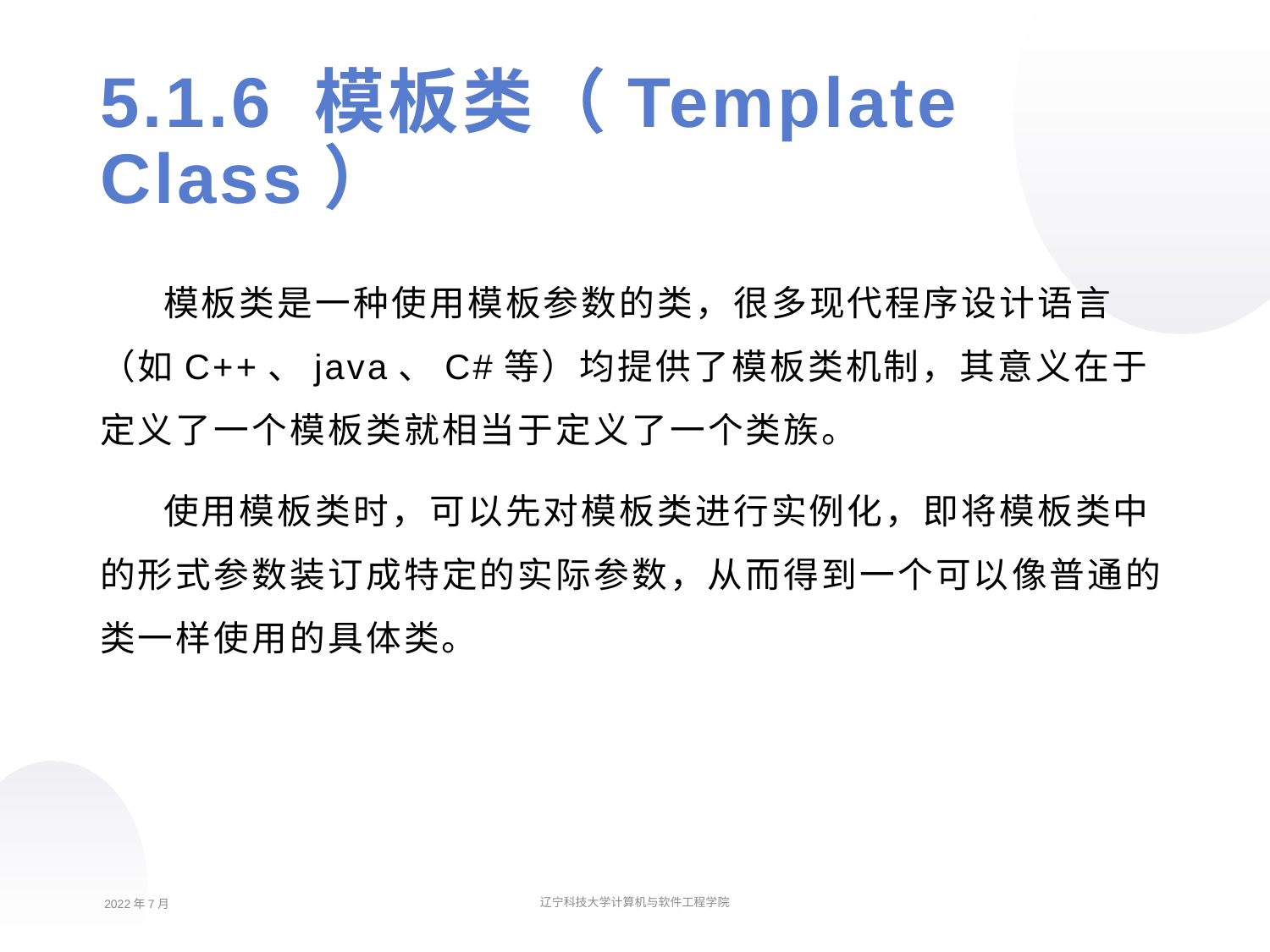

5.1.6 模板类（Template Class）
模板类是一种使用模板参数的类，很多现代程序设计语言（如C++、java、C#等）均提供了模板类机制，其意义在于定义了一个模板类就相当于定义了一个类族。
使用模板类时，可以先对模板类进行实例化，即将模板类中的形式参数装订成特定的实际参数，从而得到一个可以像普通的类一样使用的具体类。

2022年7月
辽宁科技大学计算机与软件工程学院
46